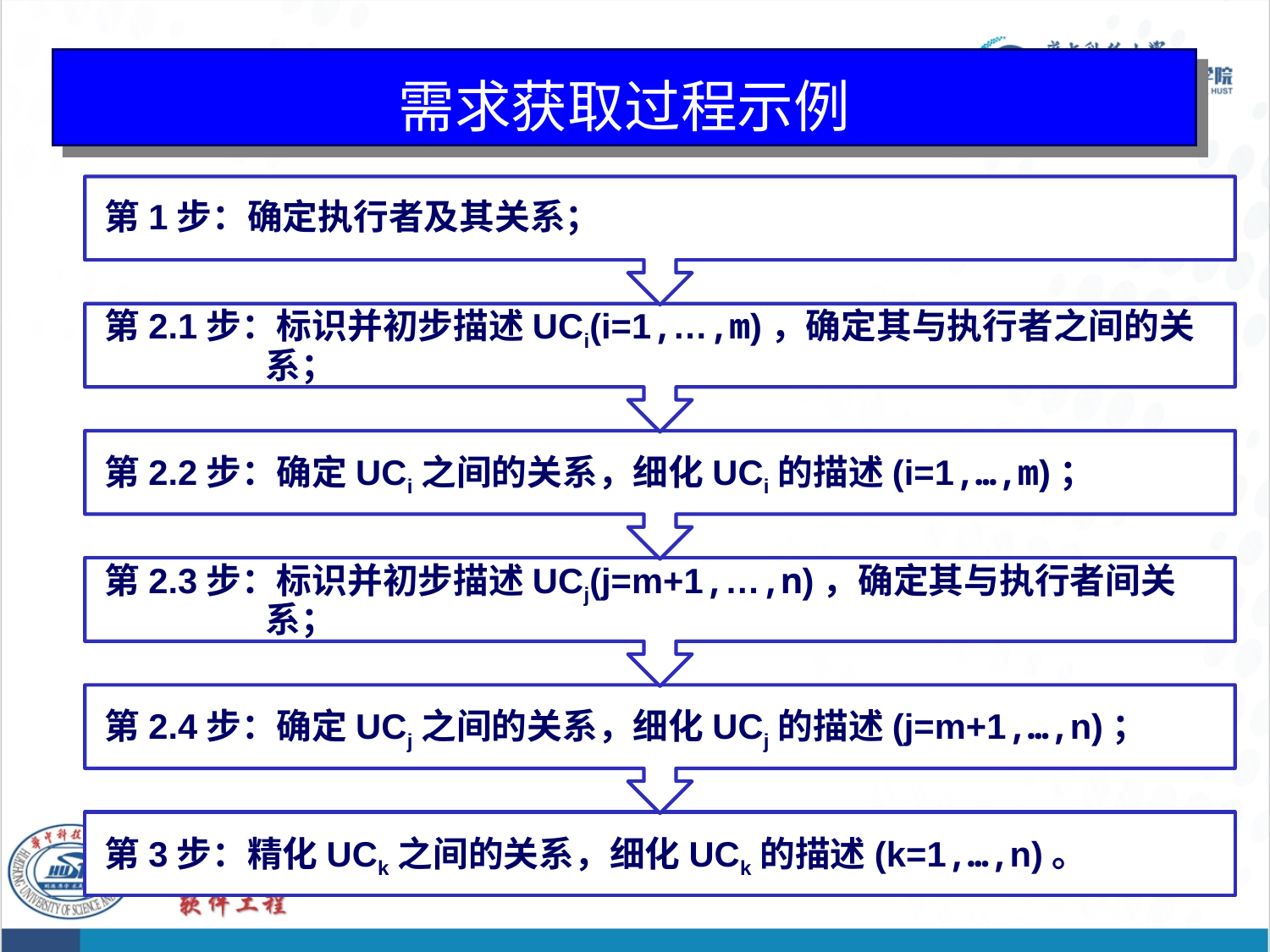

65
# 需求获取过程示例
第3步：精化UCk之间的关系，细化UCk的描述(k=1,…,n)。
第2.4步：确定UCj之间的关系，细化UCj的描述(j=m+1,…,n)；
第2.3步：标识并初步描述UCj(j=m+1,…,n)，确定其与执行者间关系；
第2.2步：确定UCi之间的关系，细化UCi的描述(i=1,…,m)；
第2.1步：标识并初步描述UCi(i=1,…,m)，确定其与执行者之间的关系；
第1步：确定执行者及其关系；